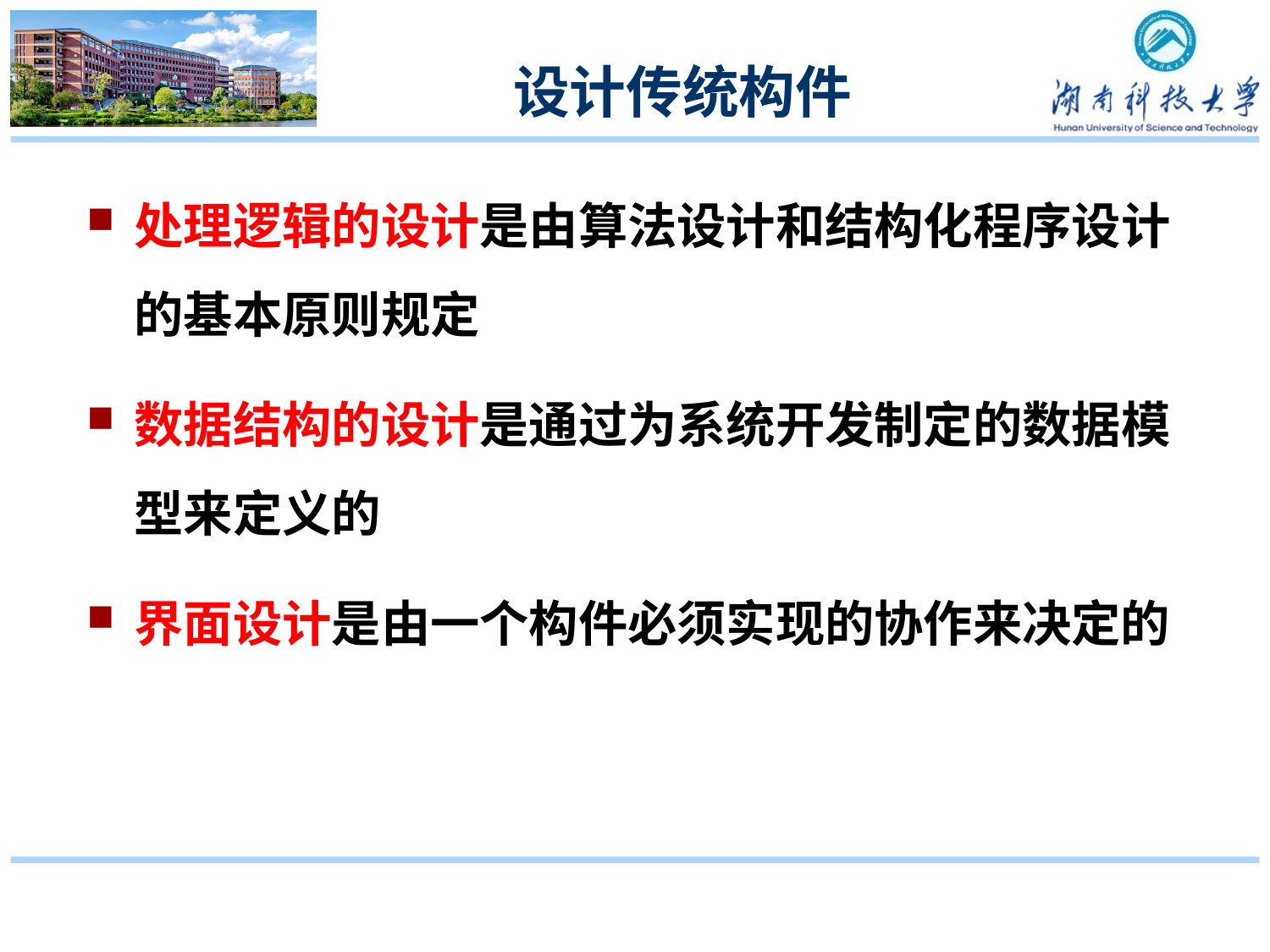

# 设计传统构件
处理逻辑的设计是由算法设计和结构化程序设计的基本原则规定
数据结构的设计是通过为系统开发制定的数据模型来定义的
界面设计是由一个构件必须实现的协作来决定的
20